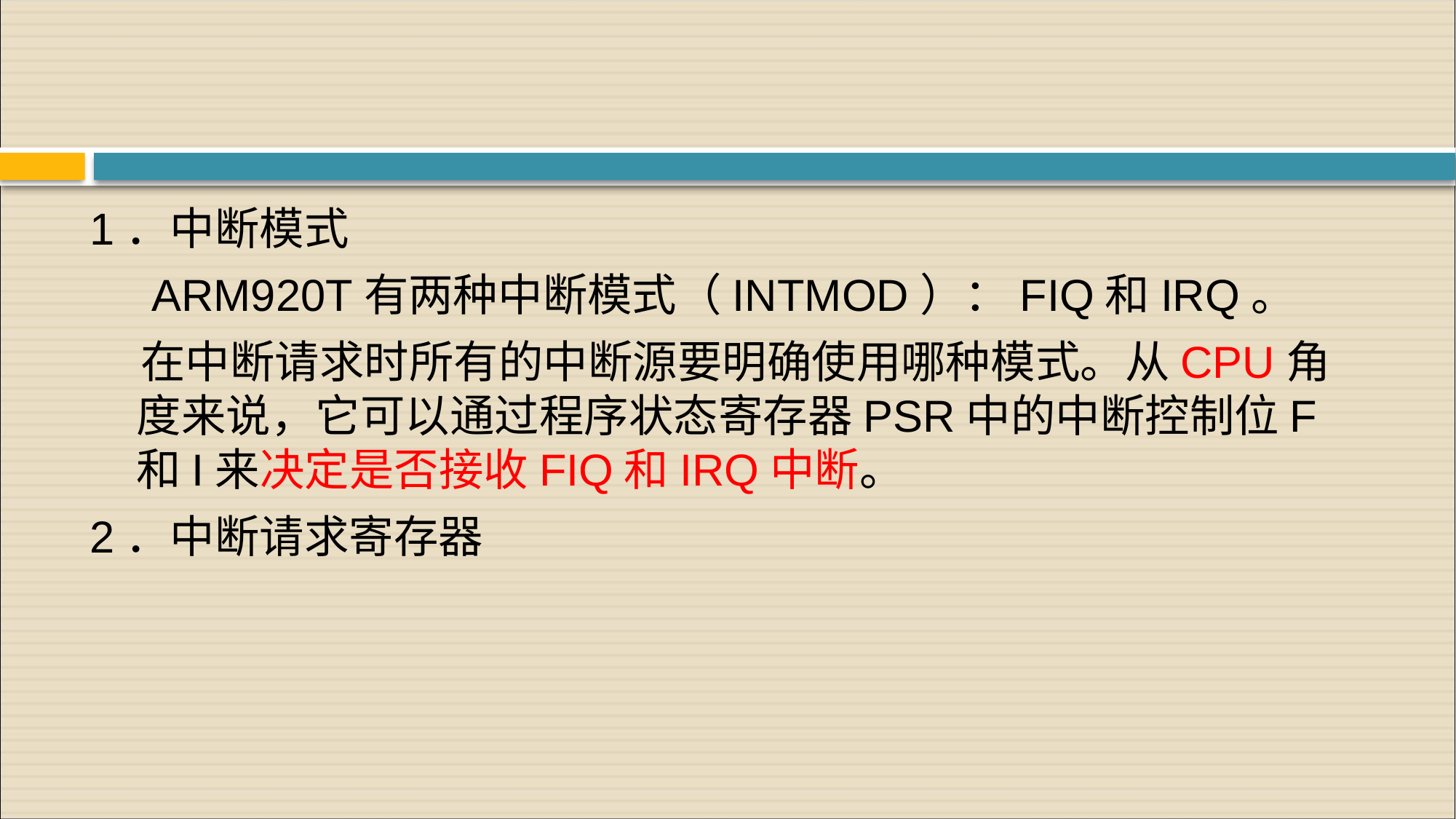

1．中断模式
     ARM920T有两种中断模式（INTMOD）：FIQ和IRQ。
    在中断请求时所有的中断源要明确使用哪种模式。从CPU角度来说，它可以通过程序状态寄存器PSR中的中断控制位F和I来决定是否接收FIQ和IRQ中断。
2．中断请求寄存器